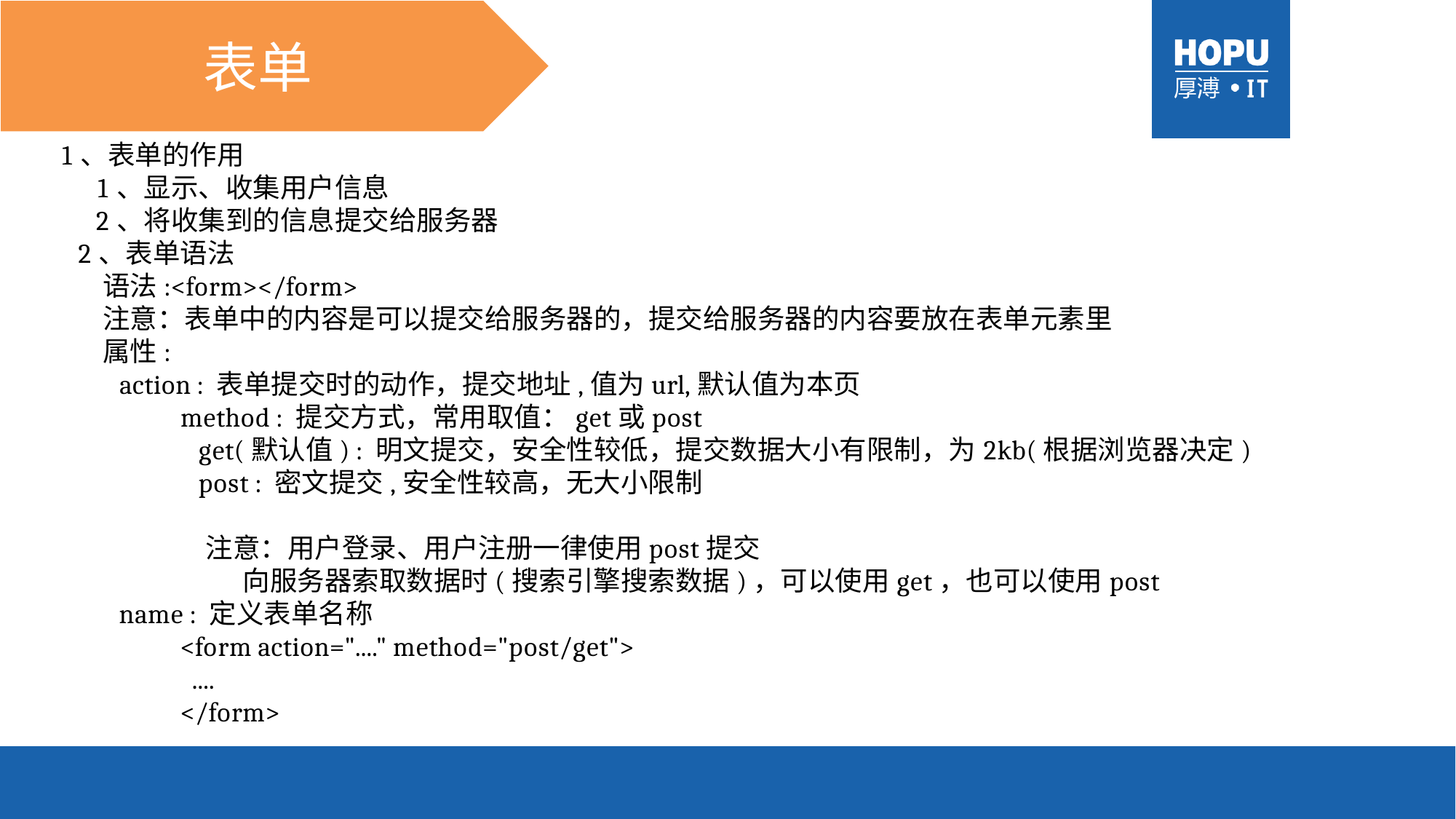

表单
1、表单的作用
      1、显示、收集用户信息
      2、将收集到的信息提交给服务器
   2、表单语法
      语法:<form></form>
      注意：表单中的内容是可以提交给服务器的，提交给服务器的内容要放在表单元素里
      属性:
          action : 表单提交时的动作，提交地址,值为url,默认值为本页
	  method : 提交方式，常用取值：get或post
	     get(默认值) : 明文提交，安全性较低，提交数据大小有限制，为2kb(根据浏览器决定)
	     post : 密文提交,安全性较高，无大小限制

	     注意：用户登录、用户注册一律使用post提交
	           向服务器索取数据时(搜索引擎搜索数据)，可以使用get，也可以使用post
          name : 定义表单名称
	  <form action="...." method="post/get">
	    ....
	  </form>